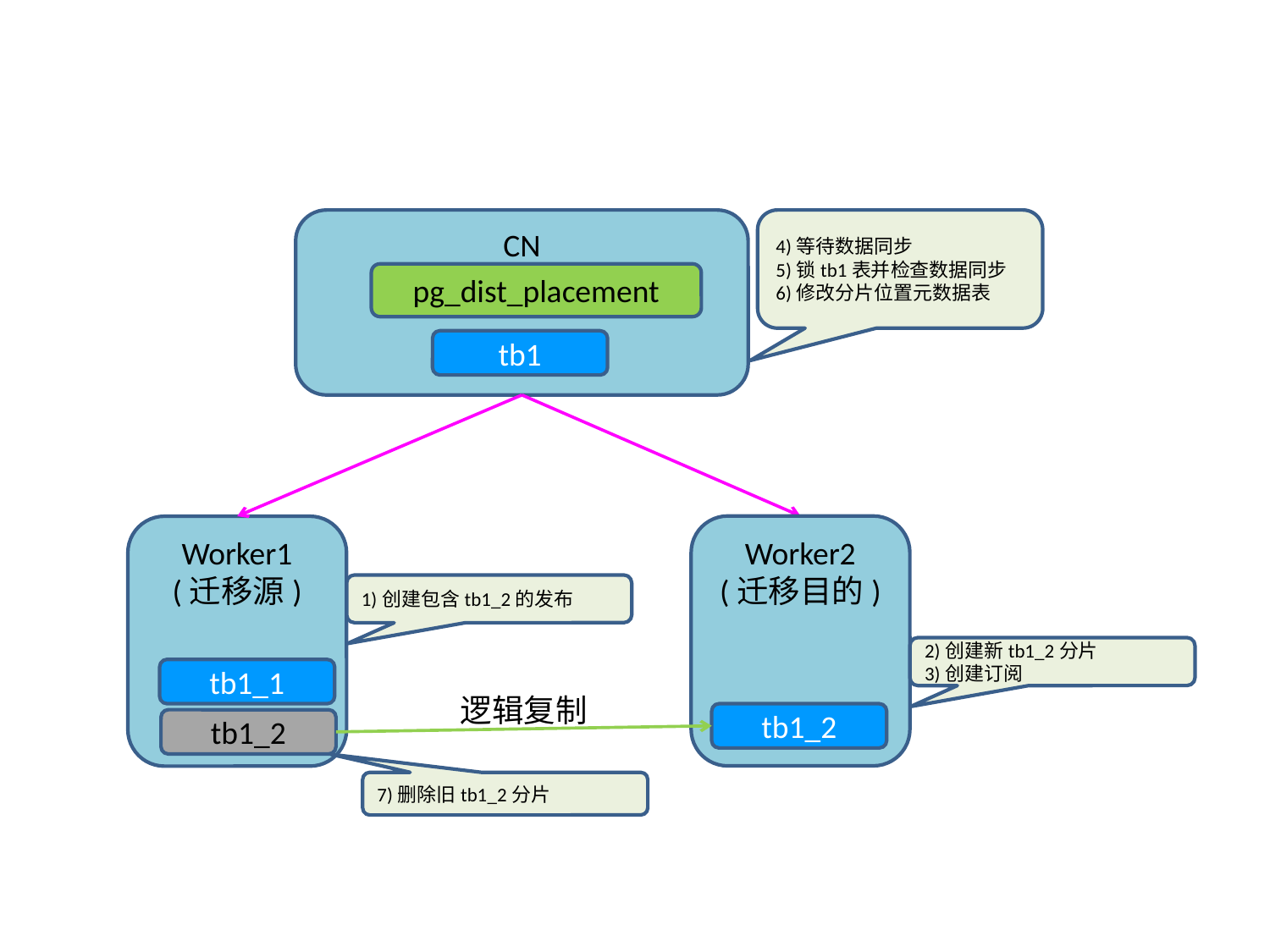

CN
4)等待数据同步
5)锁tb1表并检查数据同步
6)修改分片位置元数据表
pg_dist_placement
tb1
Worker2
(迁移目的)
Worker1
(迁移源)
1)创建包含tb1_2的发布
2)创建新tb1_2分片
3)创建订阅
tb1_1
逻辑复制
tb1_2
tb1_2
7)删除旧tb1_2分片